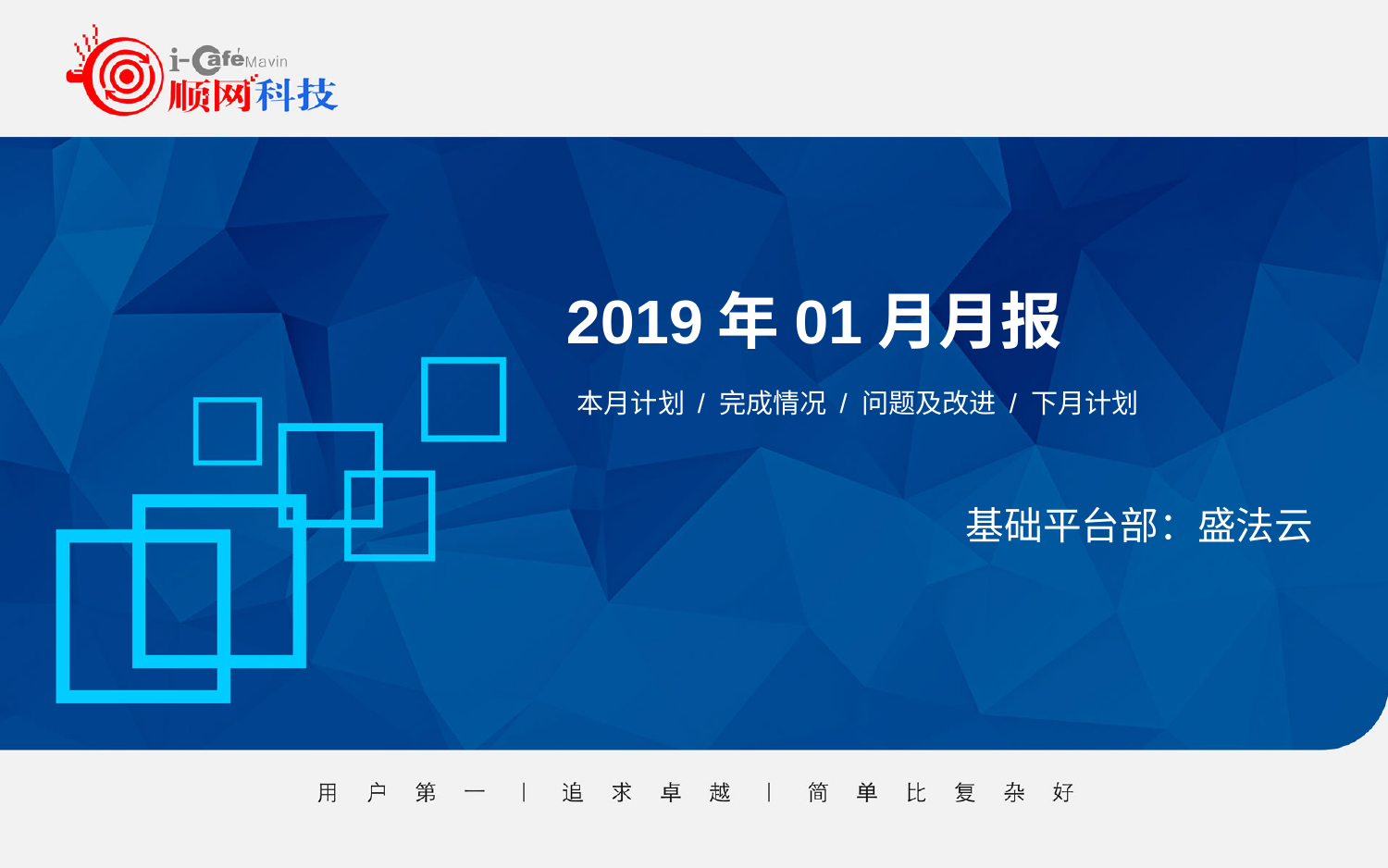

# 2019年01月月报
本月计划 / 完成情况 / 问题及改进 / 下月计划

基础平台部：盛法云